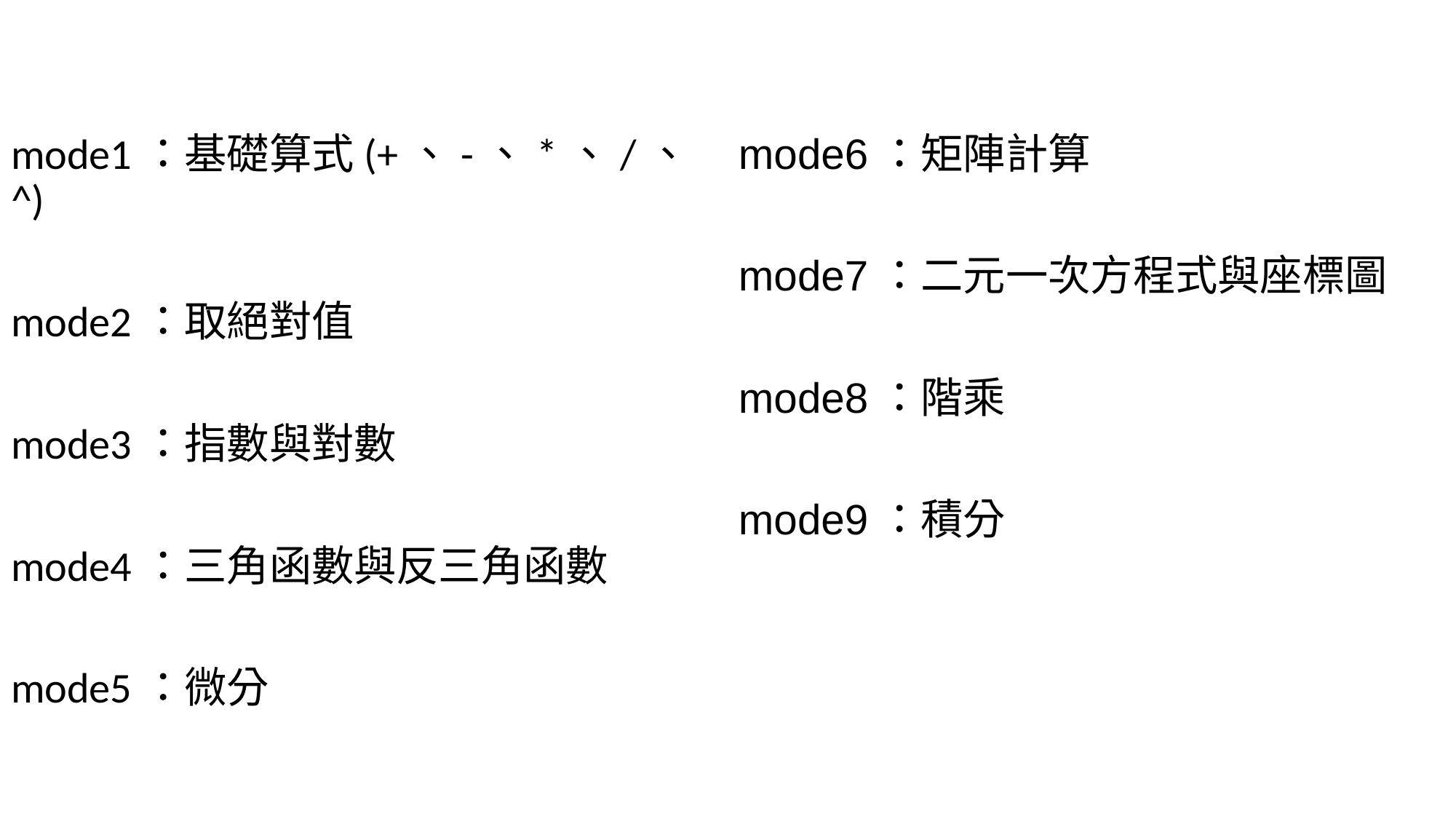

mode1：基礎算式(+、-、*、/、^)

mode2：取絕對值

mode3：指數與對數

mode4：三角函數與反三角函數

mode5：微分

mode6：矩陣計算

mode7：二元一次方程式與座標圖

mode8：階乘

mode9：積分